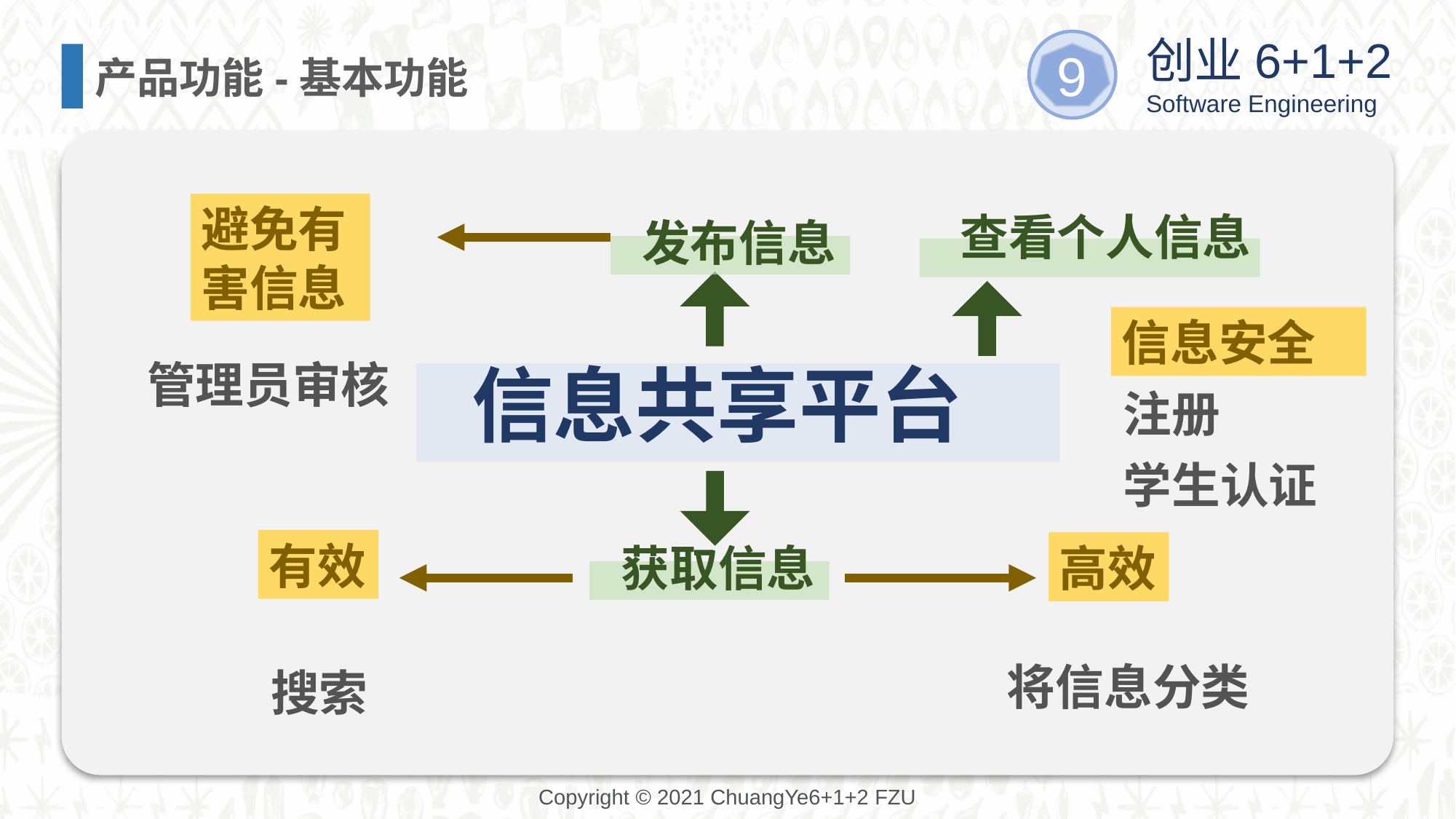

产品功能-基本功能
避免有害信息
查看个人信息

发布信息

信息安全
信息共享平台

管理员审核
注册
学生认证

有效
获取信息

高效
将信息分类
搜索